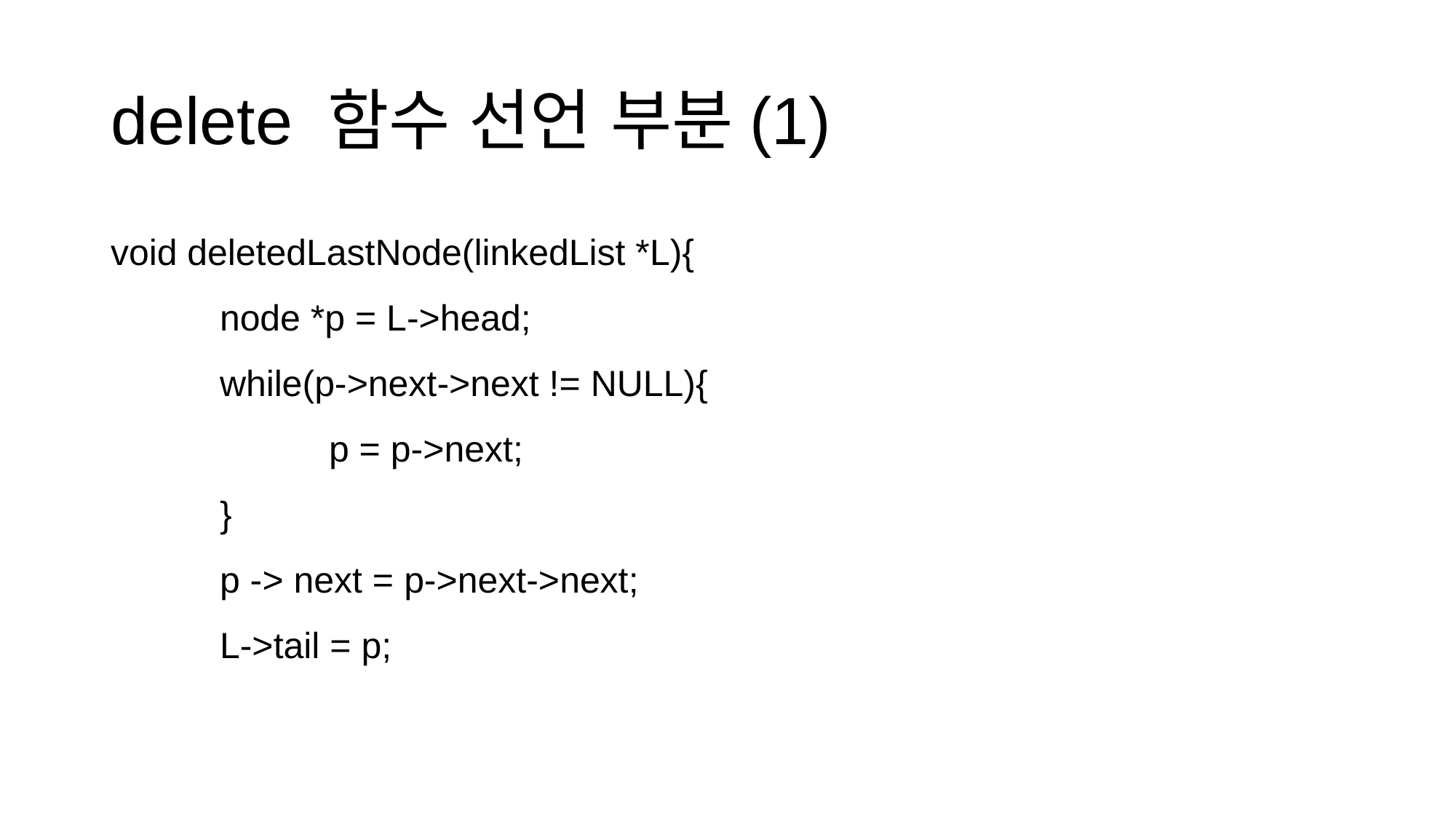

# delete 함수 선언 부분(1)
void deletedLastNode(linkedList *L){
	node *p = L->head;
	while(p->next->next != NULL){
		p = p->next;
	}
	p -> next = p->next->next;
	L->tail = p;